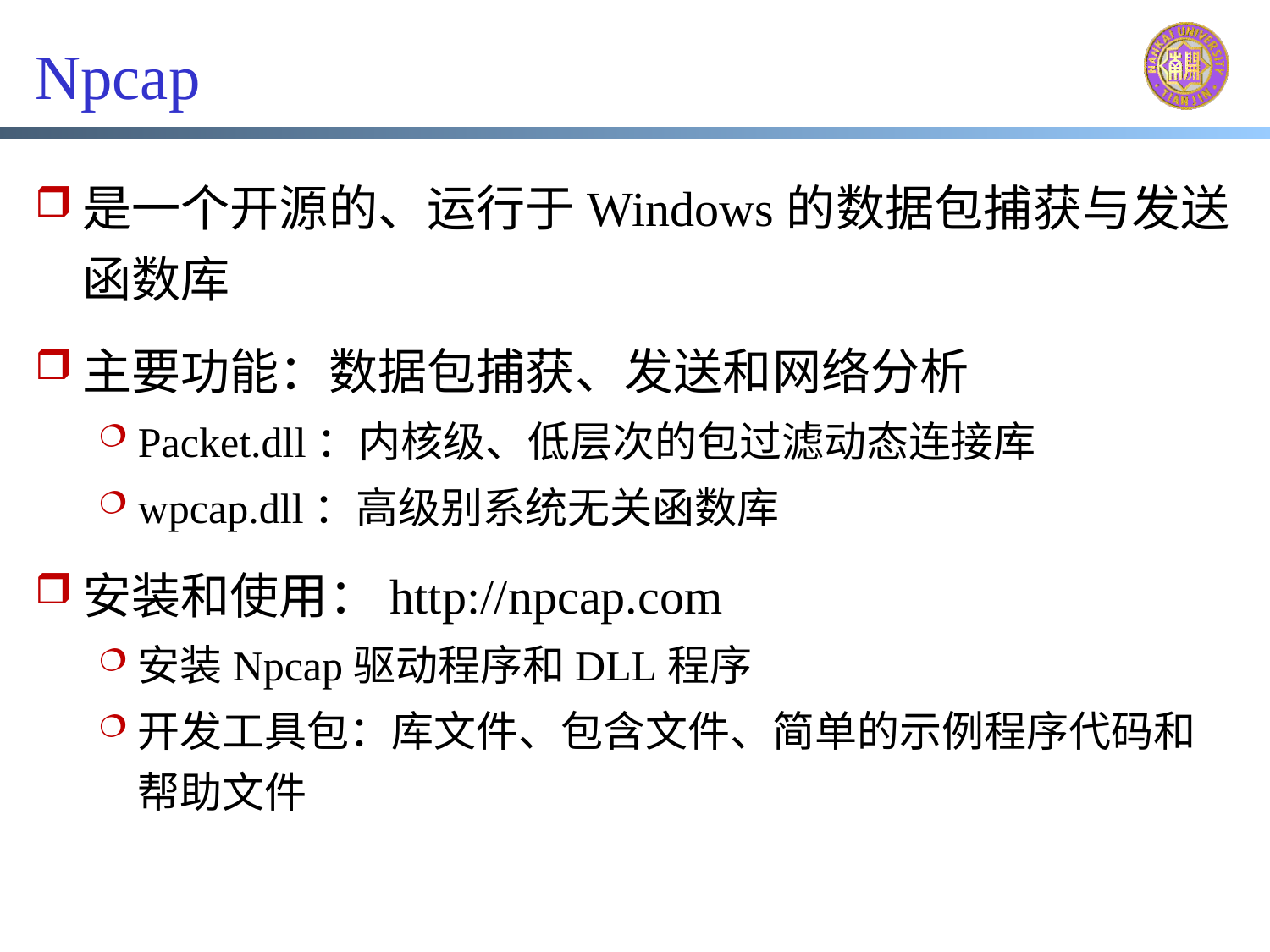

# Npcap
是一个开源的、运行于Windows的数据包捕获与发送函数库
主要功能：数据包捕获、发送和网络分析
Packet.dll：内核级、低层次的包过滤动态连接库
wpcap.dll：高级别系统无关函数库
安装和使用：http://npcap.com
安装Npcap驱动程序和DLL程序
开发工具包：库文件、包含文件、简单的示例程序代码和帮助文件